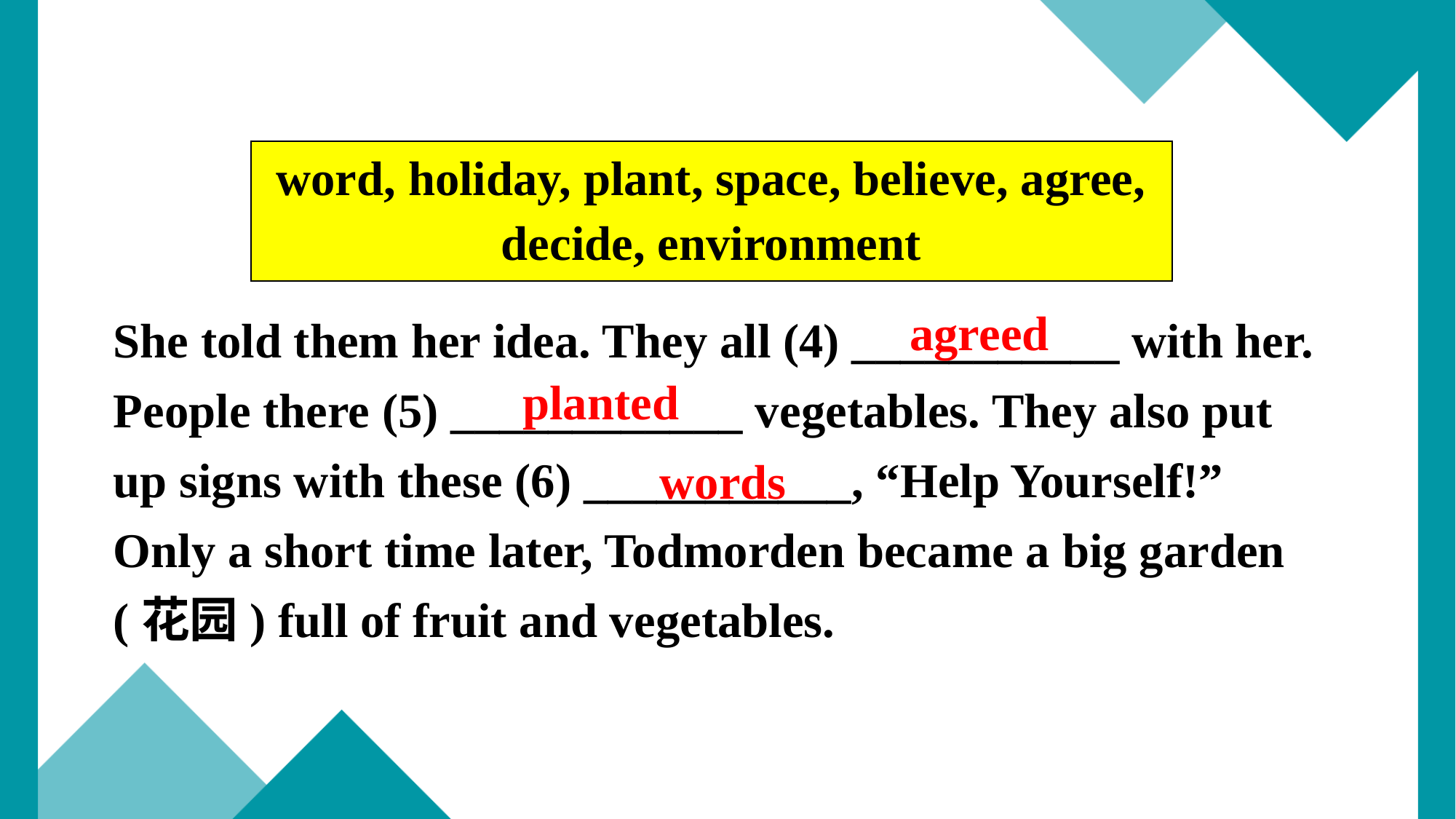

| word, holiday, plant, space, believe, agree, decide, environment |
| --- |
agreed
She told them her idea. They all (4) ___________ with her. People there (5) ____________ vegetables. They also put up signs with these (6) ___________, “Help Yourself!” Only a short time later, Todmorden became a big garden (花园) full of fruit and vegetables.
planted
words